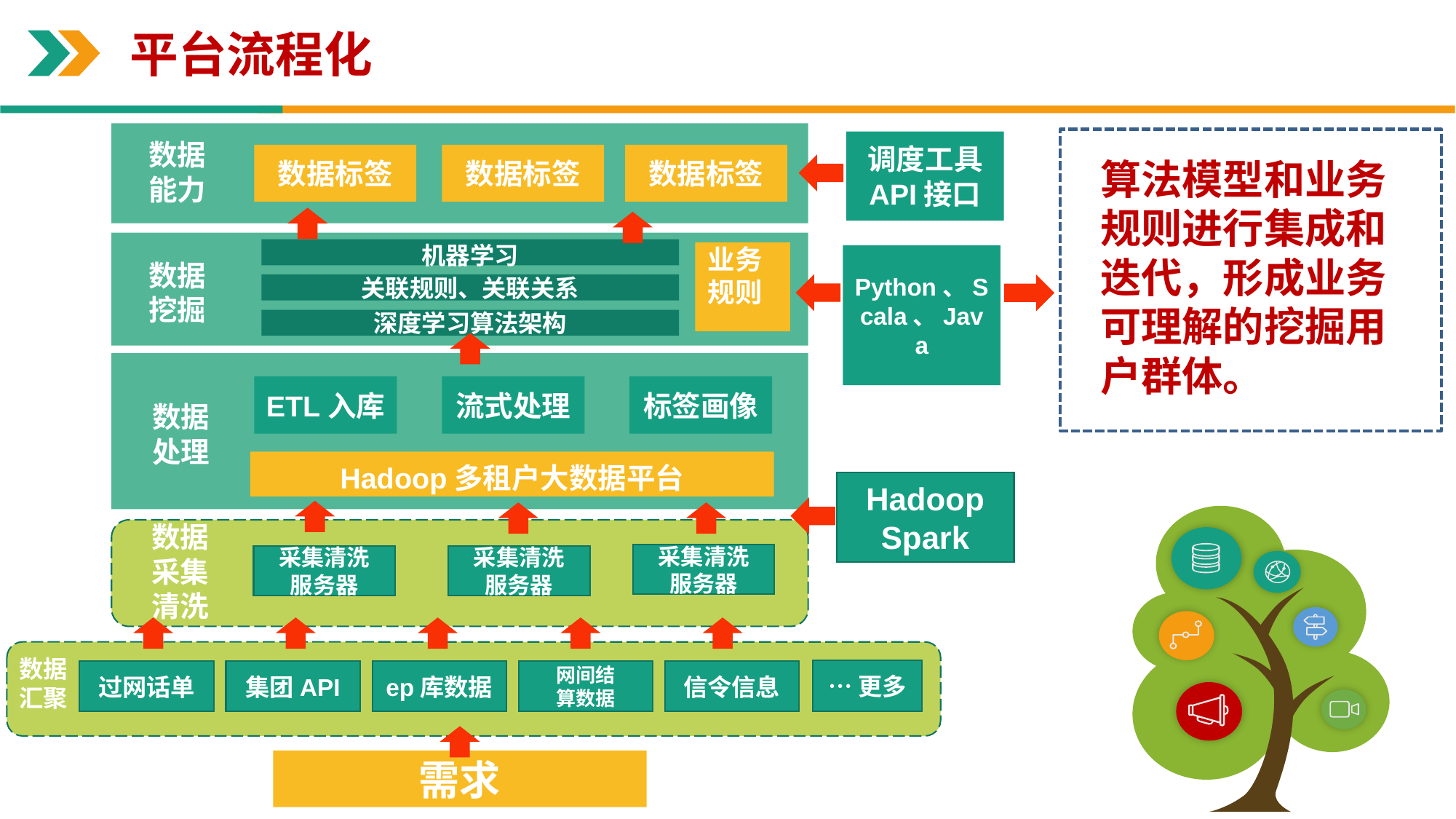

平台流程化

数据
能力
数据标签
数据标签
数据标签

调度工具
API接口
算法模型和业务规则进行集成和迭代，形成业务可理解的挖掘用户群体。

机器学习
 业务
 规则
数据
挖掘
关联规则、关联关系
深度学习算法架构
Python、Scala、Java

ETL入库
流式处理
标签画像
数据
处理
Hadoop多租户大数据平台
Hadoop
Spark

数据
采集
清洗

采集清洗
服务器
采集清洗
服务器
采集清洗
服务器

数据
汇聚
…更多
过网话单
集团API
ep库数据
网间结
算数据
信令信息

需求